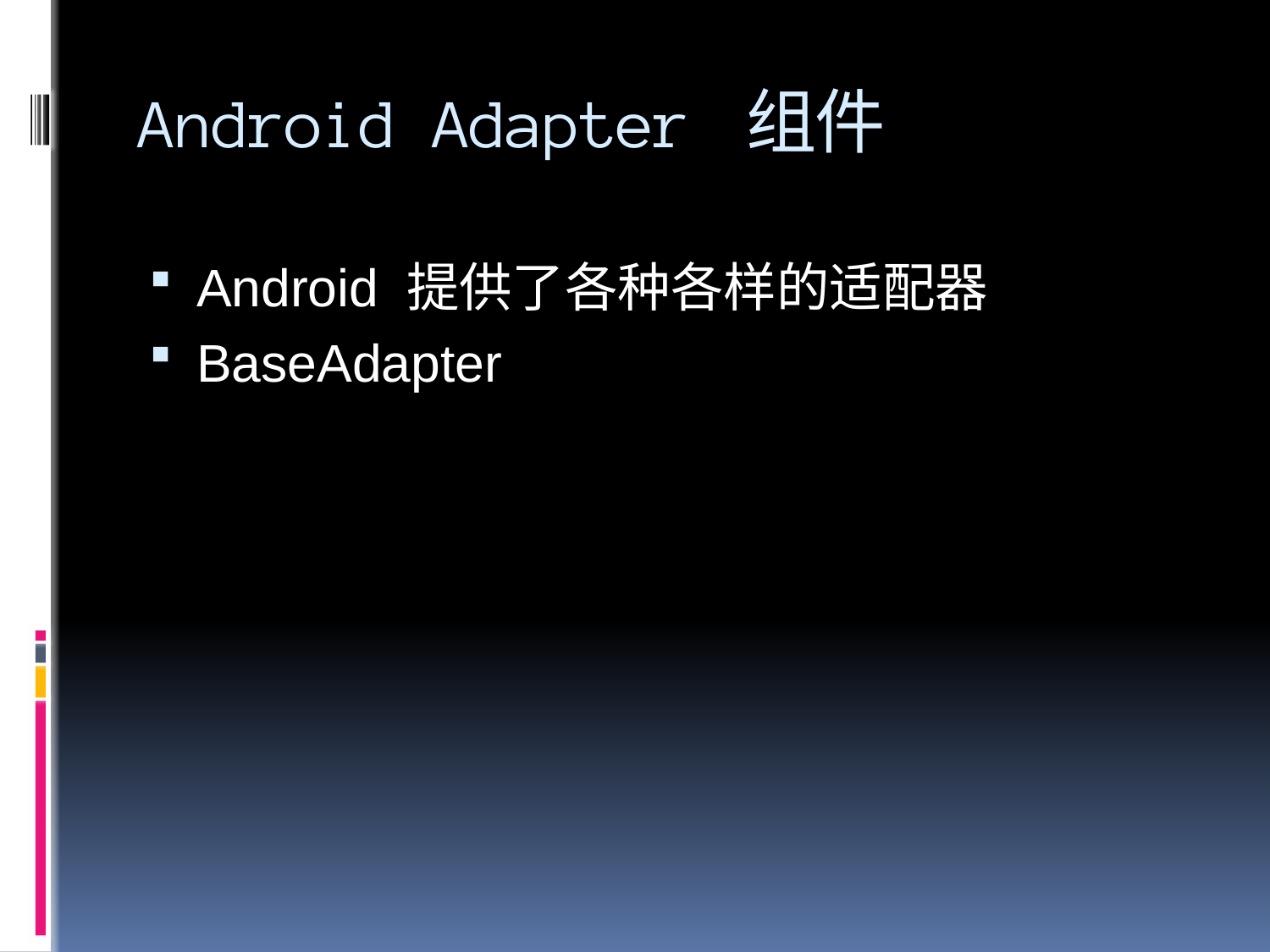

# Android Adapter 组件
Android 提供了各种各样的适配器
BaseAdapter